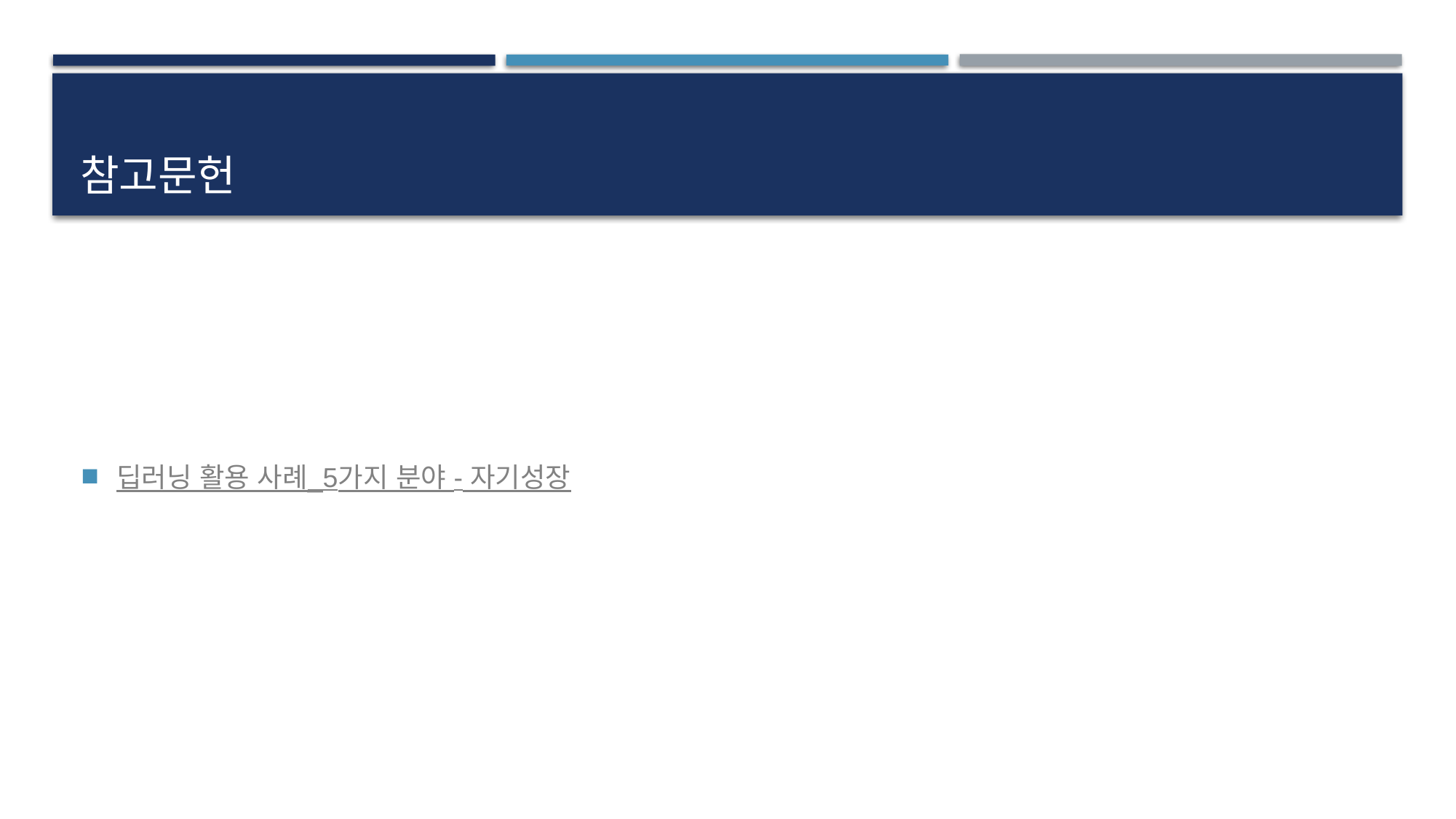

# 참고문헌
딥러닝 활용 사례_5가지 분야 - 자기성장